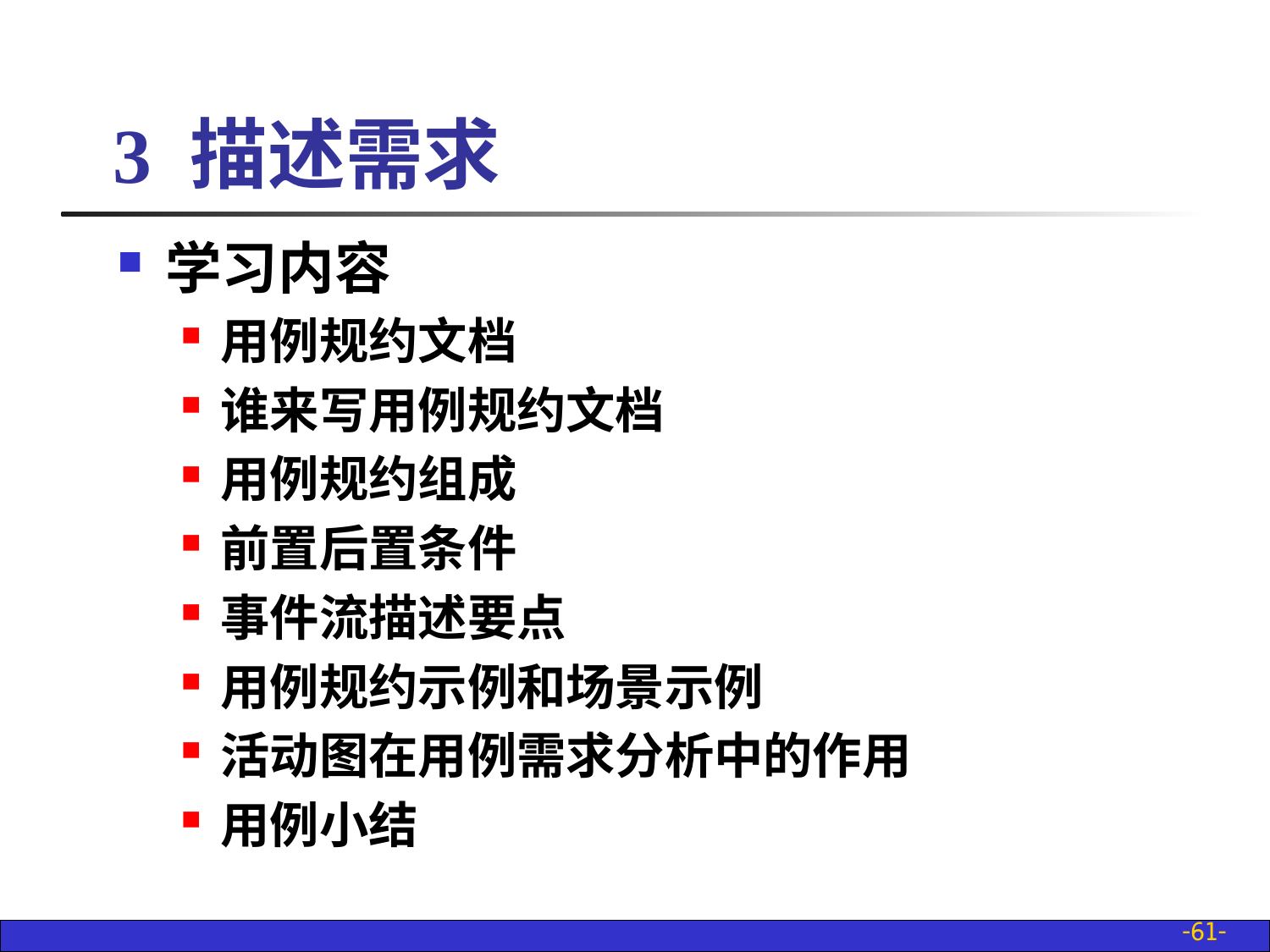

# 3 描述需求
学习内容
用例规约文档
谁来写用例规约文档
用例规约组成
前置后置条件
事件流描述要点
用例规约示例和场景示例
活动图在用例需求分析中的作用
用例小结
-61-